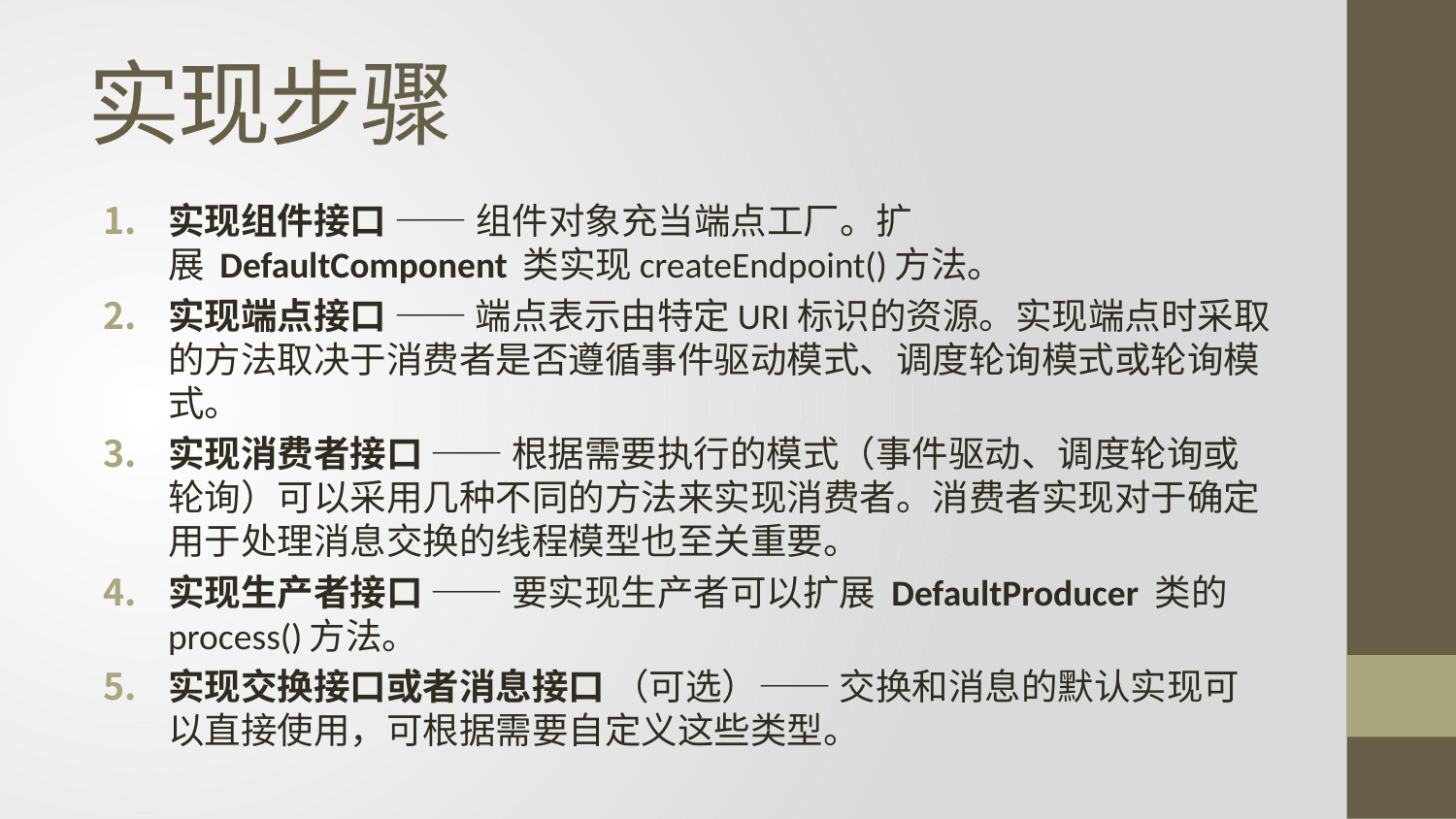

# 实现步骤
实现组件接口 —— 组件对象充当端点工厂。扩展 DefaultComponent 类实现createEndpoint()方法。
实现端点接口 —— 端点表示由特定URI标识的资源。实现端点时采取的方法取决于消费者是否遵循事件驱动模式、调度轮询模式或轮询模式。
实现消费者接口 —— 根据需要执行的模式（事件驱动、调度轮询或轮询）可以采用几种不同的方法来实现消费者。消费者实现对于确定用于处理消息交换的线程模型也至关重要。
实现生产者接口 —— 要实现生产者可以扩展 DefaultProducer 类的process()方法。
实现交换接口或者消息接口 （可选）—— 交换和消息的默认实现可以直接使用，可根据需要自定义这些类型。